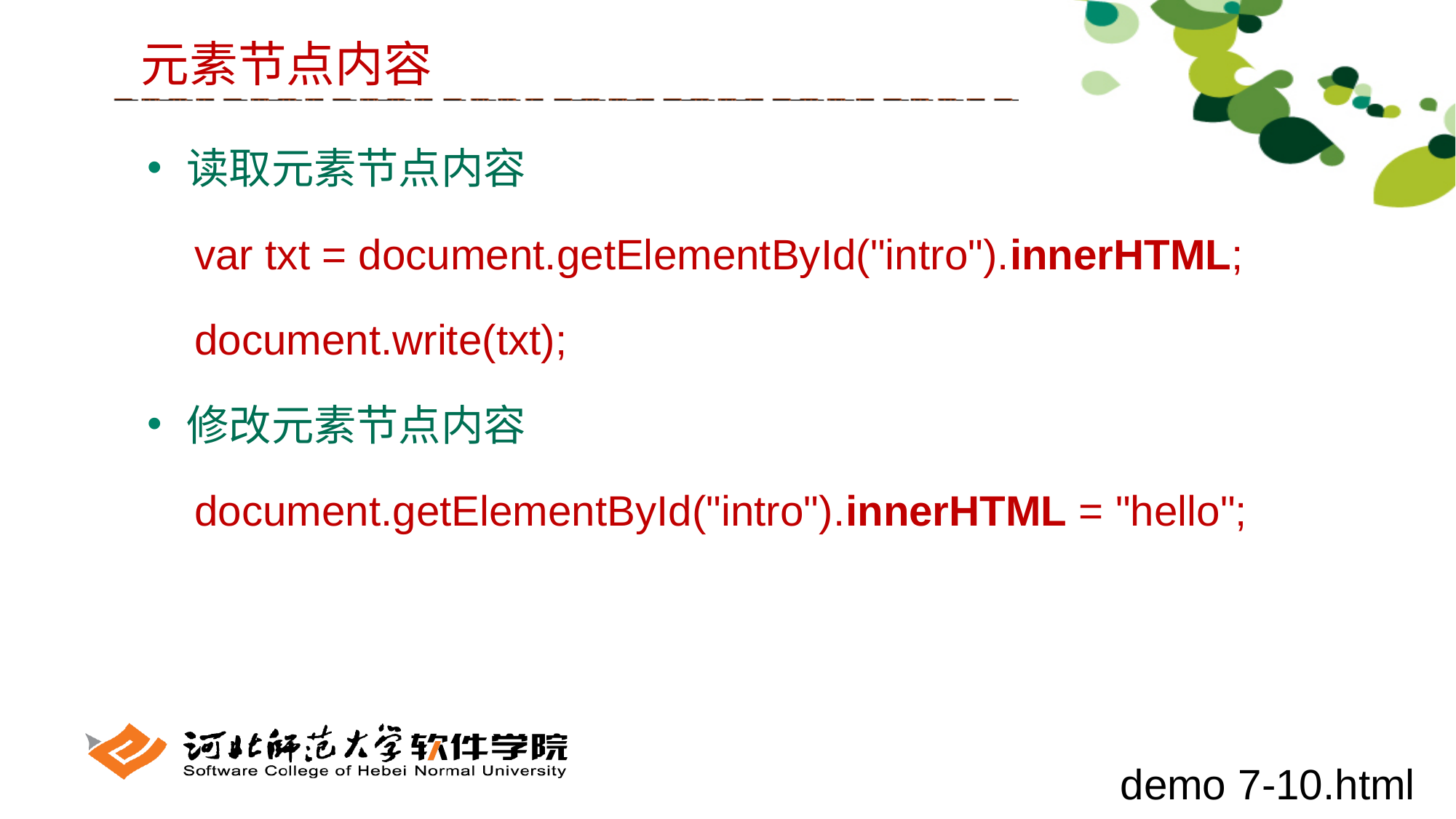

元素节点内容
 读取元素节点内容
    var txt = document.getElementById("intro").innerHTML;
    document.write(txt);
 修改元素节点内容
    document.getElementById("intro").innerHTML = "hello";

demo 7-10.html